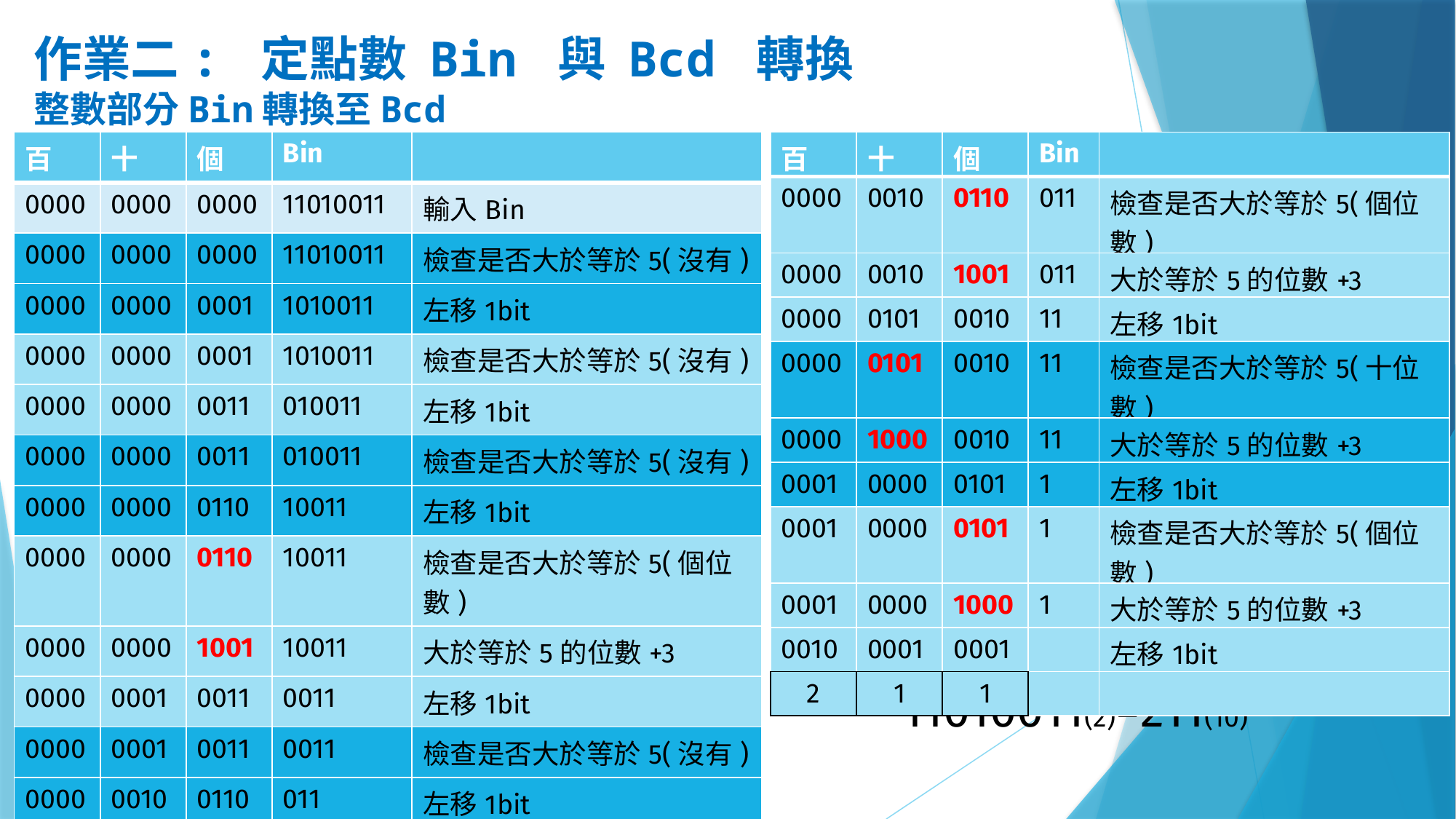

# 作業二: 定點數 Bin 與 Bcd 轉換 整數部分Bin轉換至Bcd
| 百 | 十 | 個 | Bin |  |
| --- | --- | --- | --- | --- |
| 0000 | 0000 | 0000 | 11010011 | 輸入Bin |
| 0000 | 0000 | 0000 | 11010011 | 檢查是否大於等於5(沒有) |
| 0000 | 0000 | 0001 | 1010011 | 左移1bit |
| 0000 | 0000 | 0001 | 1010011 | 檢查是否大於等於5(沒有) |
| 0000 | 0000 | 0011 | 010011 | 左移1bit |
| 0000 | 0000 | 0011 | 010011 | 檢查是否大於等於5(沒有) |
| 0000 | 0000 | 0110 | 10011 | 左移1bit |
| 0000 | 0000 | 0110 | 10011 | 檢查是否大於等於5(個位數) |
| 0000 | 0000 | 1001 | 10011 | 大於等於5的位數+3 |
| 0000 | 0001 | 0011 | 0011 | 左移1bit |
| 0000 | 0001 | 0011 | 0011 | 檢查是否大於等於5(沒有) |
| 0000 | 0010 | 0110 | 011 | 左移1bit |
| 百 | 十 | 個 | Bin |  |
| --- | --- | --- | --- | --- |
| 0000 | 0010 | 0110 | 011 | 檢查是否大於等於5(個位數) |
| 0000 | 0010 | 1001 | 011 | 大於等於5的位數+3 |
| 0000 | 0101 | 0010 | 11 | 左移1bit |
| 0000 | 0101 | 0010 | 11 | 檢查是否大於等於5(十位數) |
| 0000 | 1000 | 0010 | 11 | 大於等於5的位數+3 |
| 0001 | 0000 | 0101 | 1 | 左移1bit |
| 0001 | 0000 | 0101 | 1 | 檢查是否大於等於5(個位數) |
| 0001 | 0000 | 1000 | 1 | 大於等於5的位數+3 |
| 0010 | 0001 | 0001 |  | 左移1bit |
| 2 | 1 | 1 |  |  |
11010011(2)=211(10)